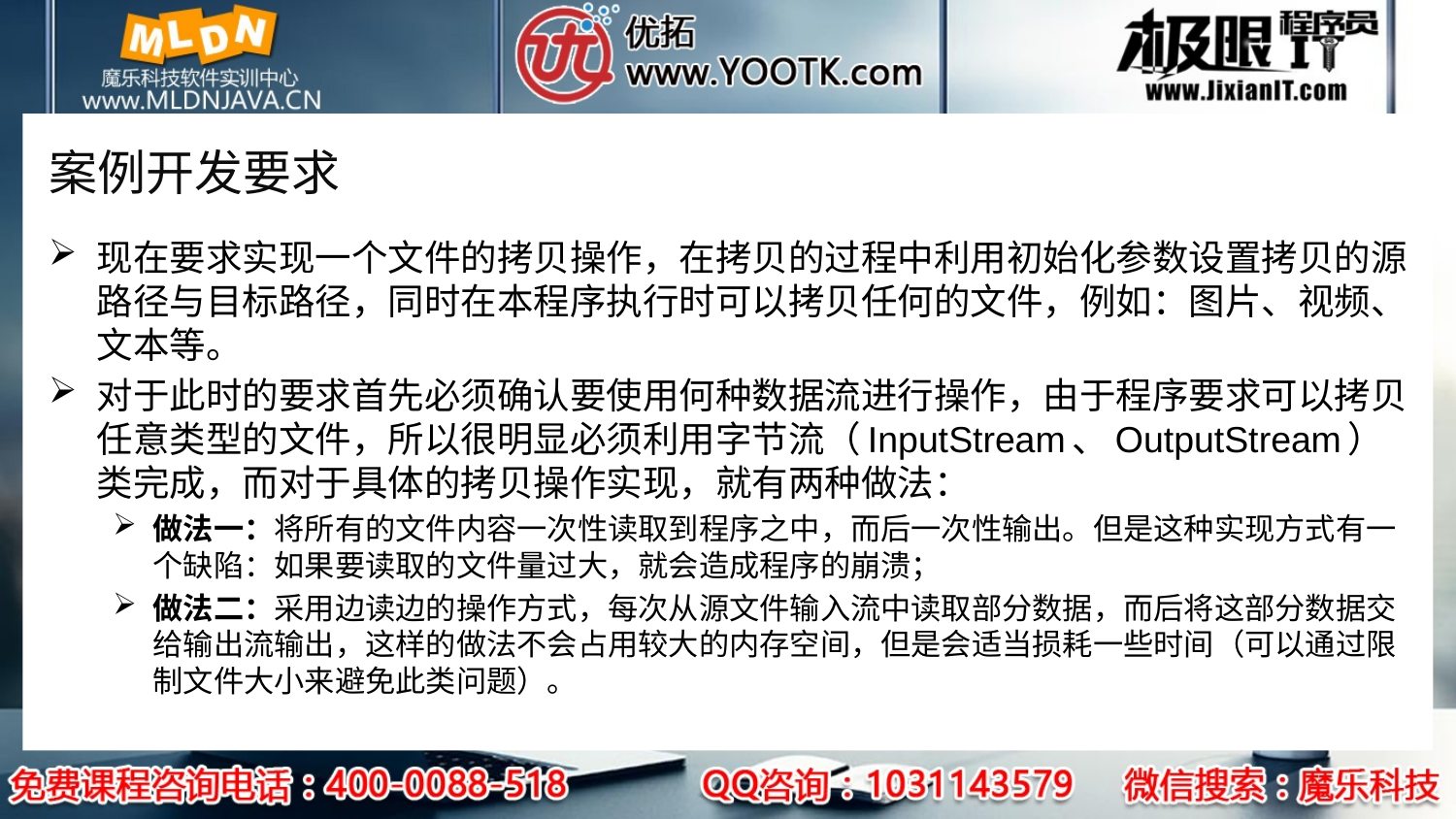

# 案例开发要求
现在要求实现一个文件的拷贝操作，在拷贝的过程中利用初始化参数设置拷贝的源路径与目标路径，同时在本程序执行时可以拷贝任何的文件，例如：图片、视频、文本等。
对于此时的要求首先必须确认要使用何种数据流进行操作，由于程序要求可以拷贝任意类型的文件，所以很明显必须利用字节流（InputStream、OutputStream）类完成，而对于具体的拷贝操作实现，就有两种做法：
做法一：将所有的文件内容一次性读取到程序之中，而后一次性输出。但是这种实现方式有一个缺陷：如果要读取的文件量过大，就会造成程序的崩溃；
做法二：采用边读边的操作方式，每次从源文件输入流中读取部分数据，而后将这部分数据交给输出流输出，这样的做法不会占用较大的内存空间，但是会适当损耗一些时间（可以通过限制文件大小来避免此类问题）。